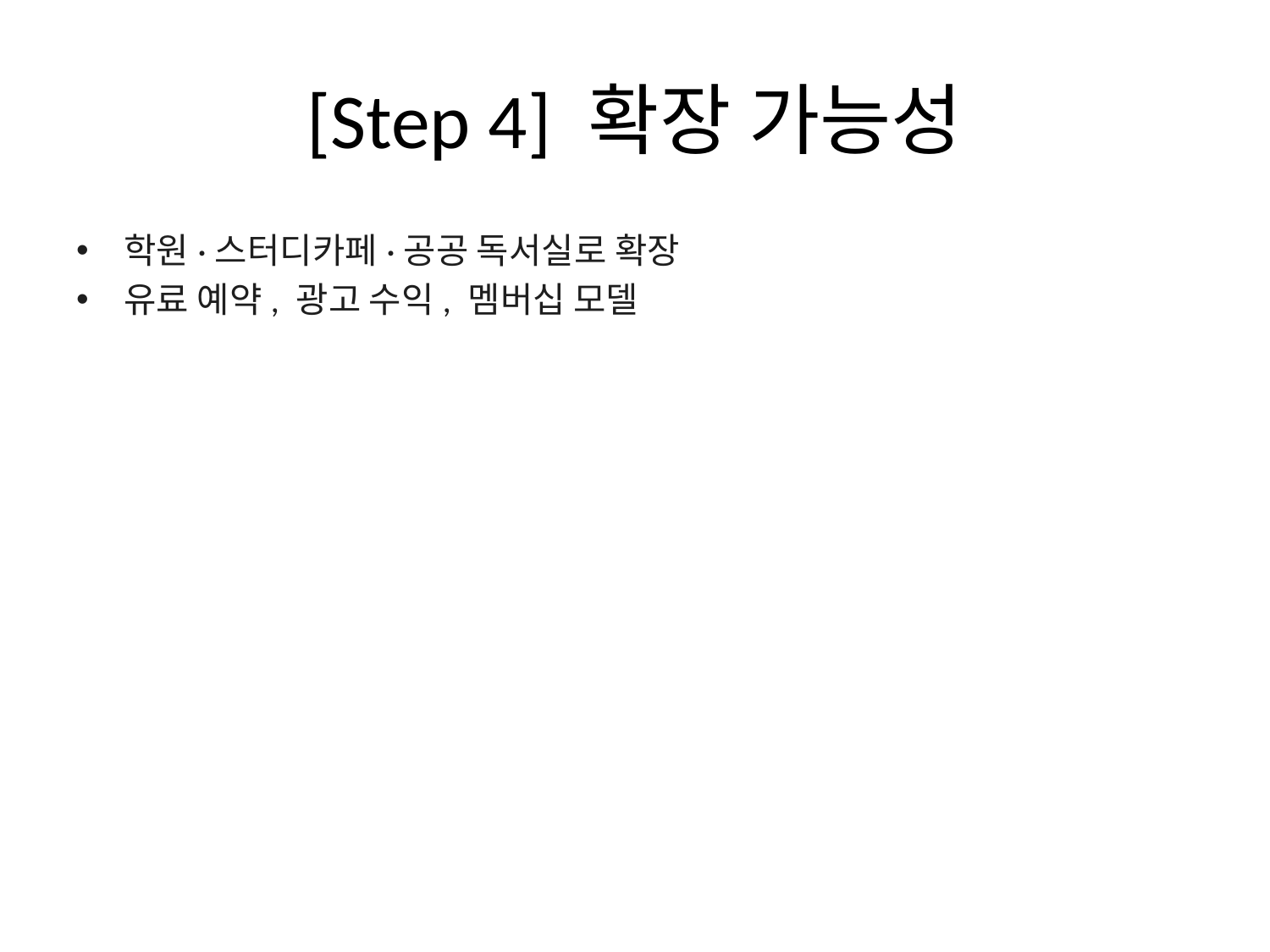

# [Step 4] 확장 가능성
학원·스터디카페·공공 독서실로 확장
유료 예약, 광고 수익, 멤버십 모델